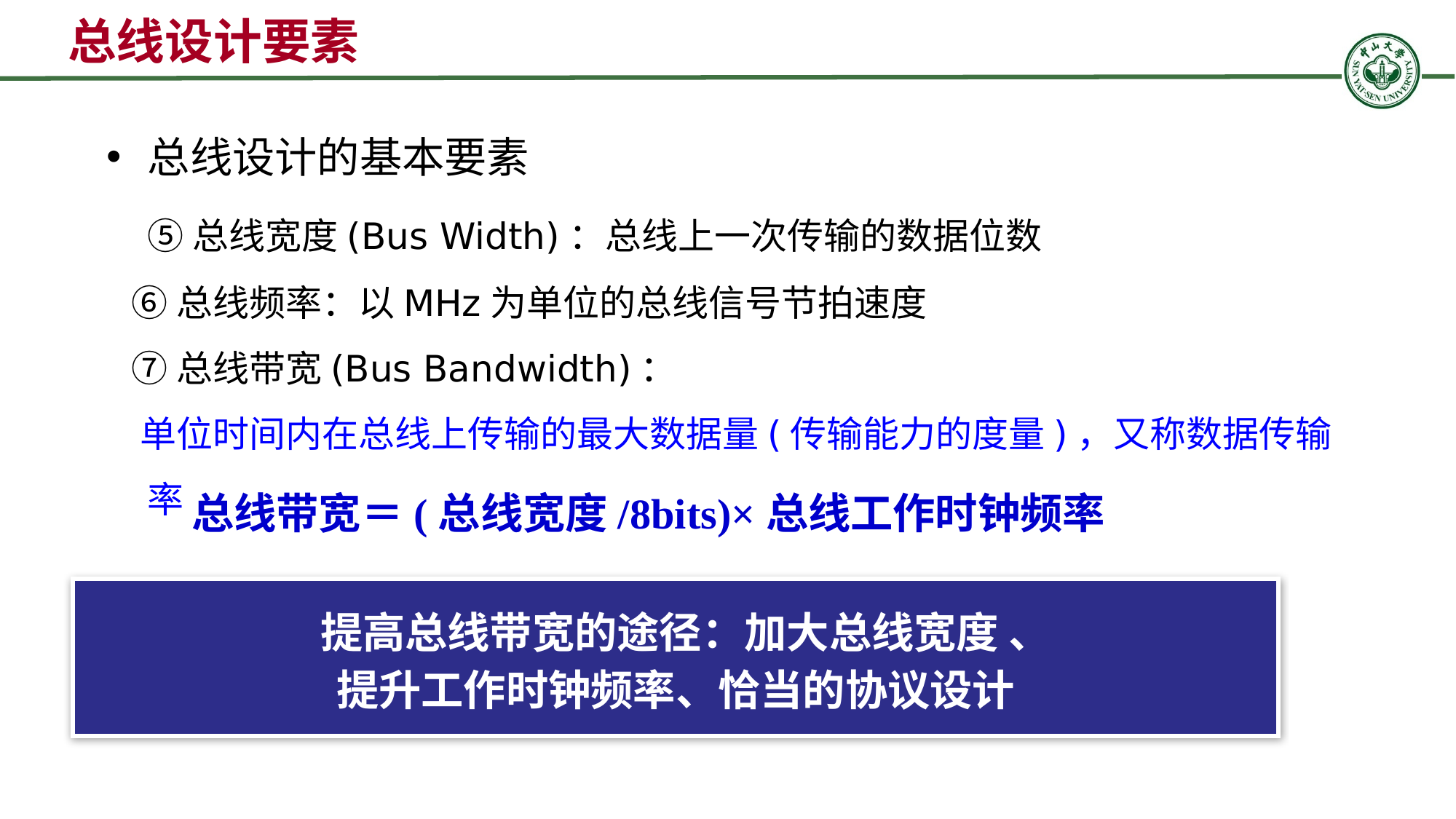

总线设计要素
总线设计的基本要素
	⑤总线宽度(Bus Width)：总线上一次传输的数据位数
   ⑥总线频率：以MHz为单位的总线信号节拍速度
   ⑦总线带宽(Bus Bandwidth)：
   单位时间内在总线上传输的最大数据量(传输能力的度量)，又称数据传输率
总线带宽＝(总线宽度/8bits)×总线工作时钟频率
 提高总线带宽的途径：加大总线宽度 、
提升工作时钟频率、恰当的协议设计